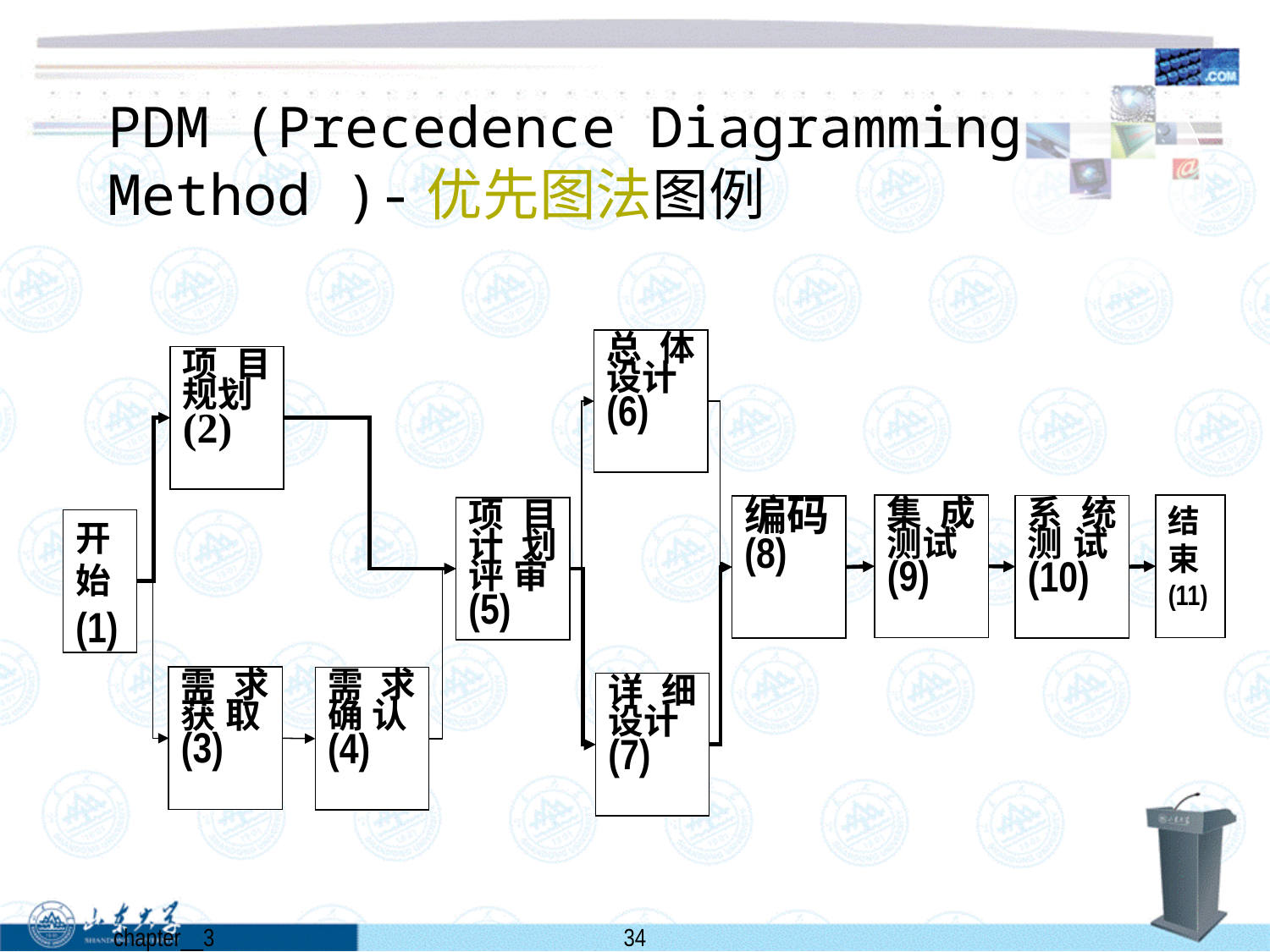

# PDM (Precedence Diagramming Method )-优先图法图例
总体设计
(6)

项目规划
(2)

集成测试
(9)

结束(11)
系统测试(10)

编码(8)

项目计划评审(5)

开始
(1)
需求获取(3)

需求确认(4)

详细设计
(7)

 chapter__3
34